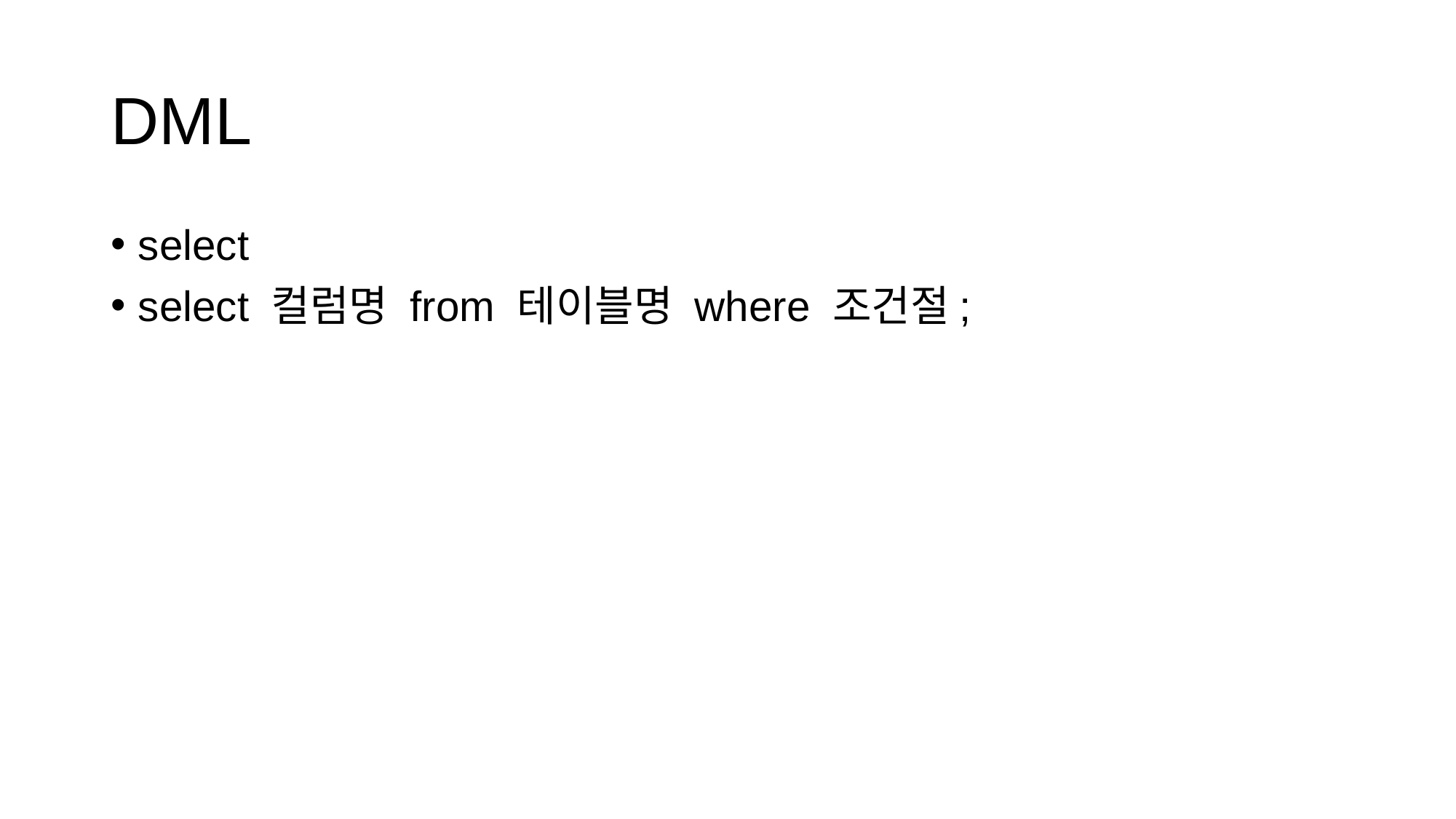

# DML
select
select 컬럼명 from 테이블명 where 조건절;